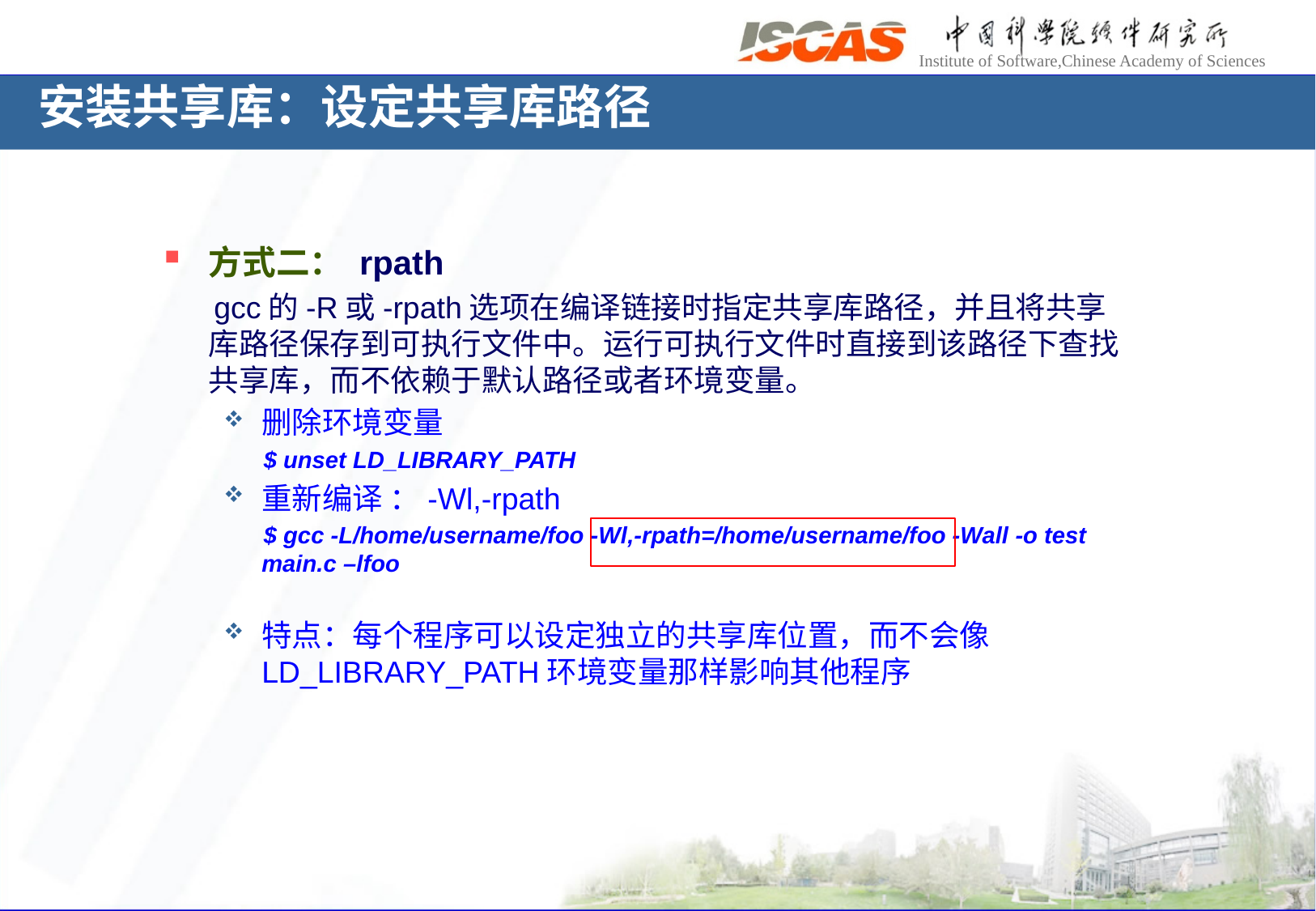

安装共享库：设定共享库路径
方式二： rpath
      gcc的-R或-rpath选项在编译链接时指定共享库路径，并且将共享库路径保存到可执行文件中。运行可执行文件时直接到该路径下查找共享库，而不依赖于默认路径或者环境变量。
删除环境变量
      $ unset LD_LIBRARY_PATH
重新编译 ：-Wl,-rpath
      $ gcc -L/home/username/foo -Wl,-rpath=/home/username/foo -Wall -o test main.c –lfoo

特点：每个程序可以设定独立的共享库位置，而不会像LD_LIBRARY_PATH环境变量那样影响其他程序